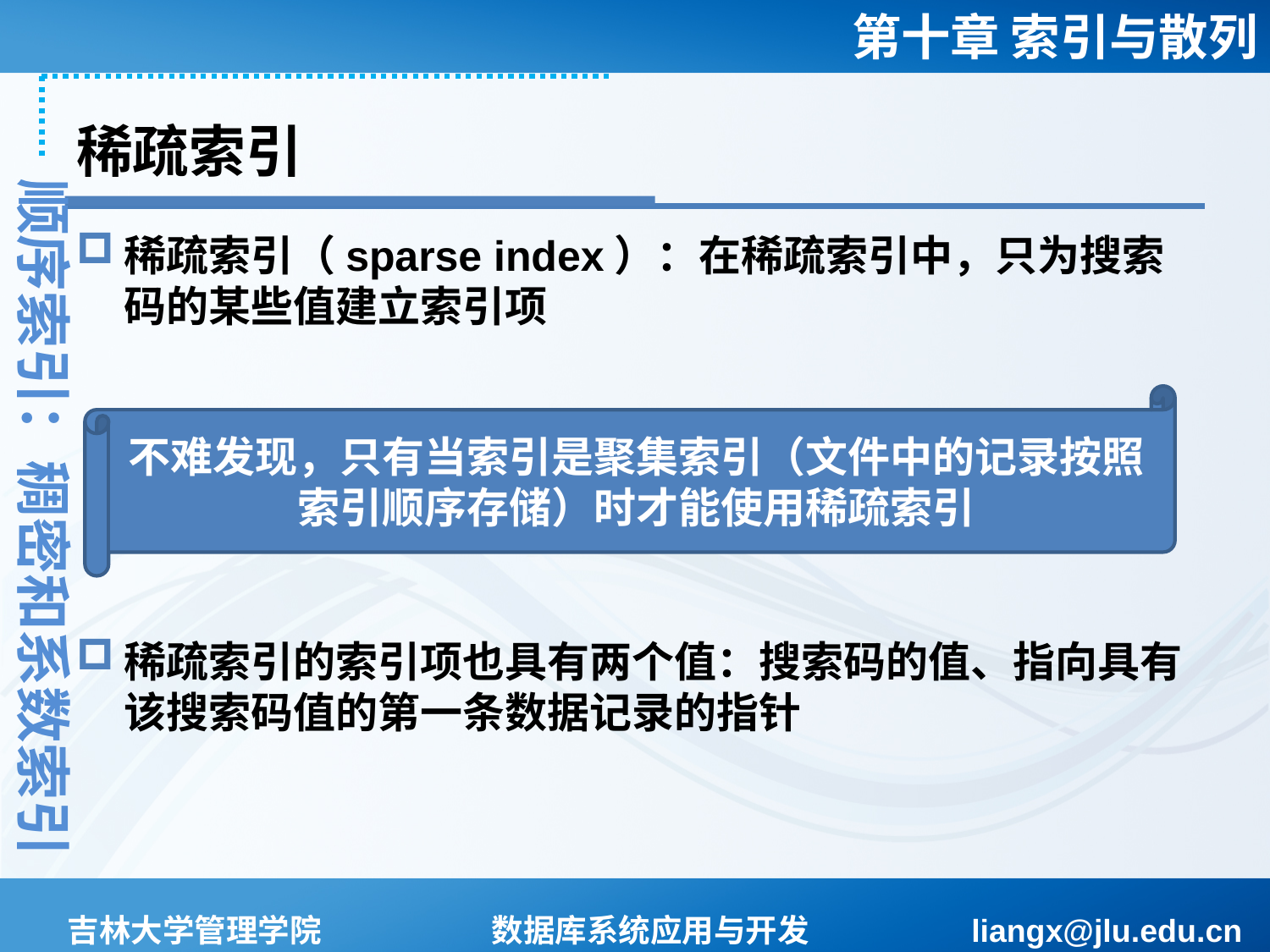

# 稀疏索引
顺序索引：稠密和系数索引
稀疏索引（sparse index）：在稀疏索引中，只为搜索码的某些值建立索引项

稀疏索引的索引项也具有两个值：搜索码的值、指向具有该搜索码值的第一条数据记录的指针
不难发现，只有当索引是聚集索引（文件中的记录按照索引顺序存储）时才能使用稀疏索引